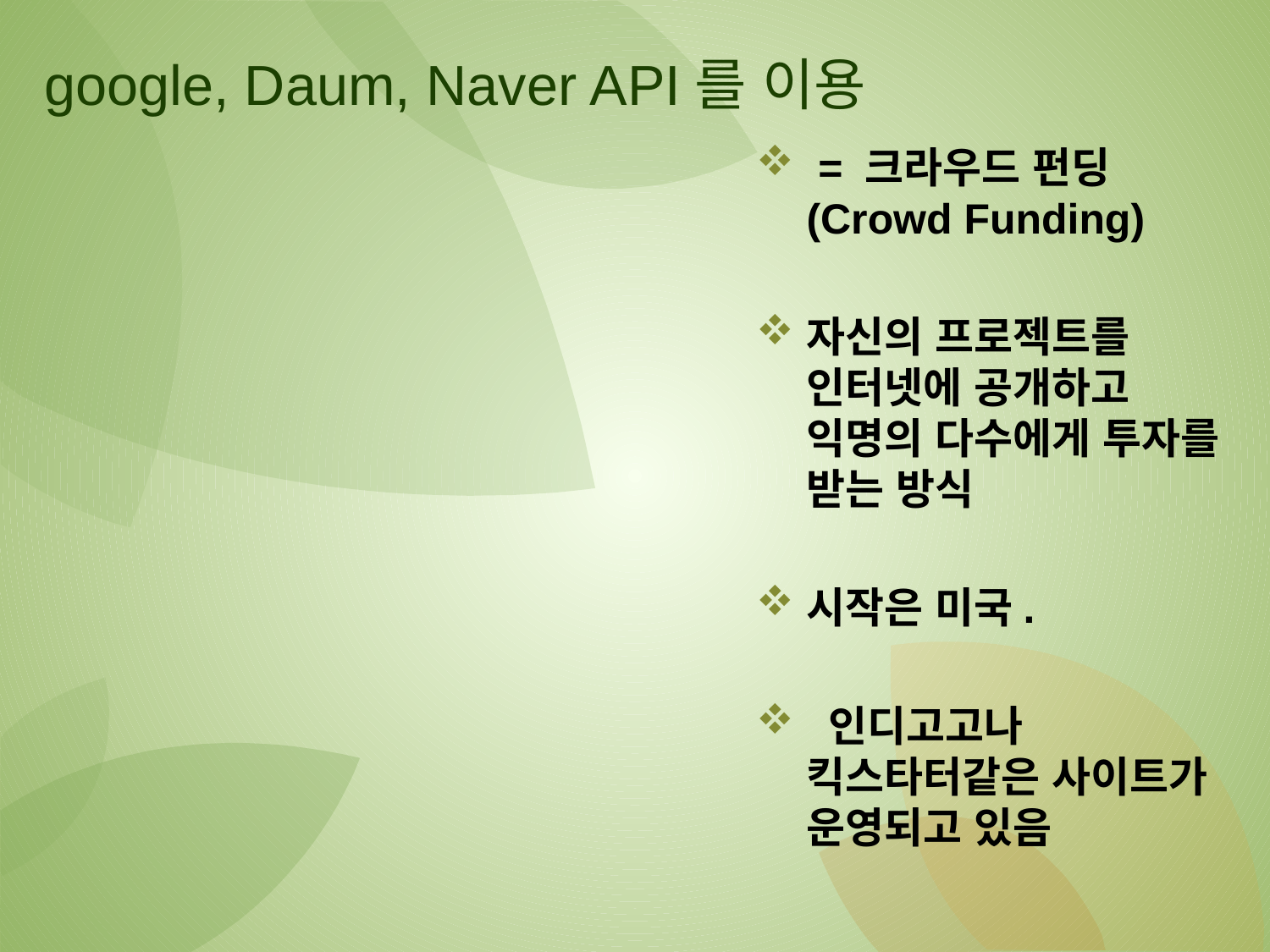

# google, Daum, Naver API를 이용
 = 크라우드 펀딩 (Crowd Funding)

자신의 프로젝트를 인터넷에 공개하고 익명의 다수에게 투자를 받는 방식

시작은 미국.

 인디고고나 킥스타터같은 사이트가 운영되고 있음